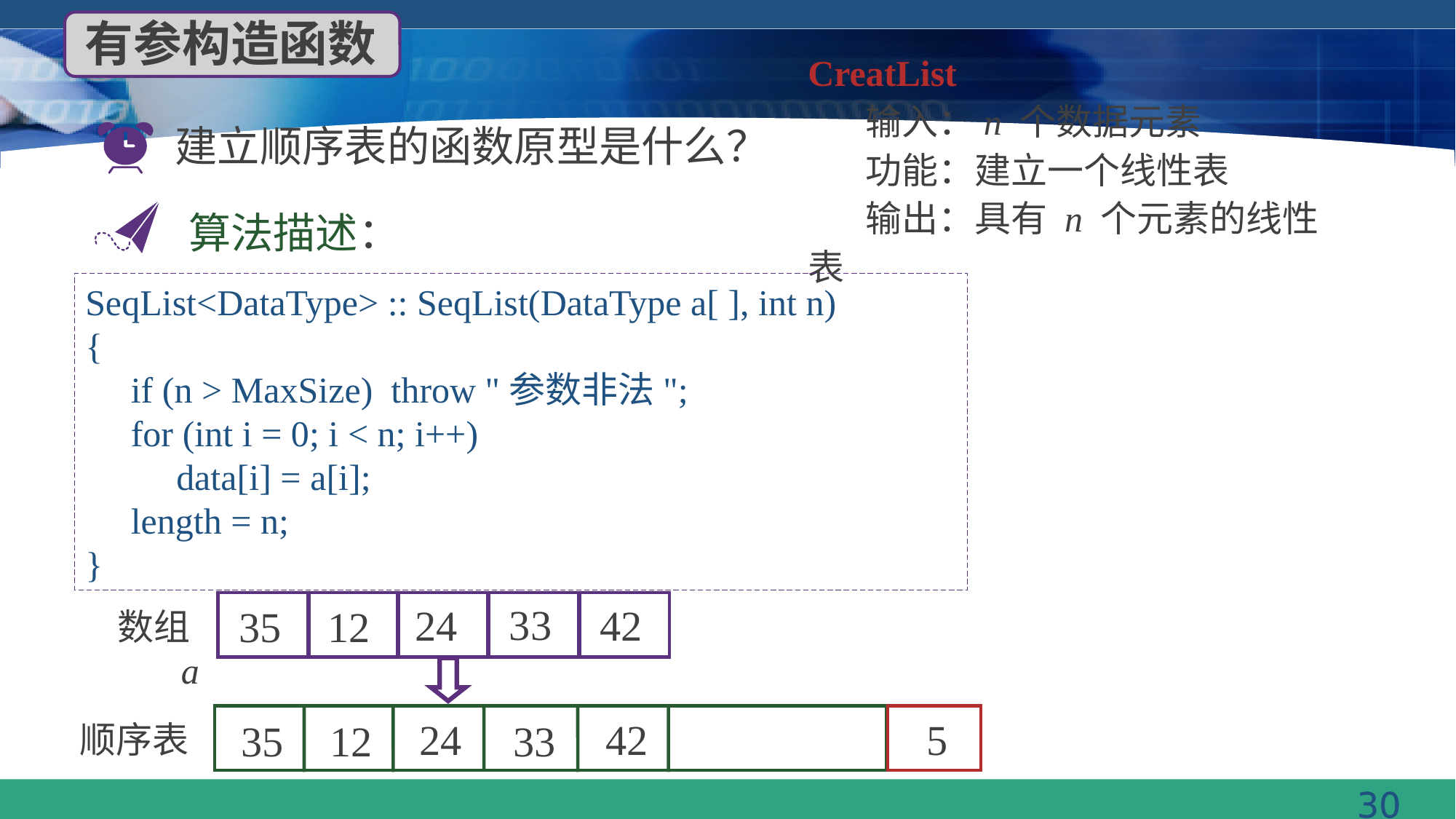

有参构造函数

CreatList
      输入：n 个数据元素
      功能：建立一个线性表
      输出：具有 n 个元素的线性表
建立顺序表的函数原型是什么？

算法描述：

SeqList<DataType> :: SeqList(DataType a[ ], int n)
{
     if (n > MaxSize)  throw "参数非法";
     for (int i = 0; i < n; i++)
          data[i] = a[i];
     length = n;
}

33
24
42
35
12
数组a

24
42
33
35
12

顺序表
5